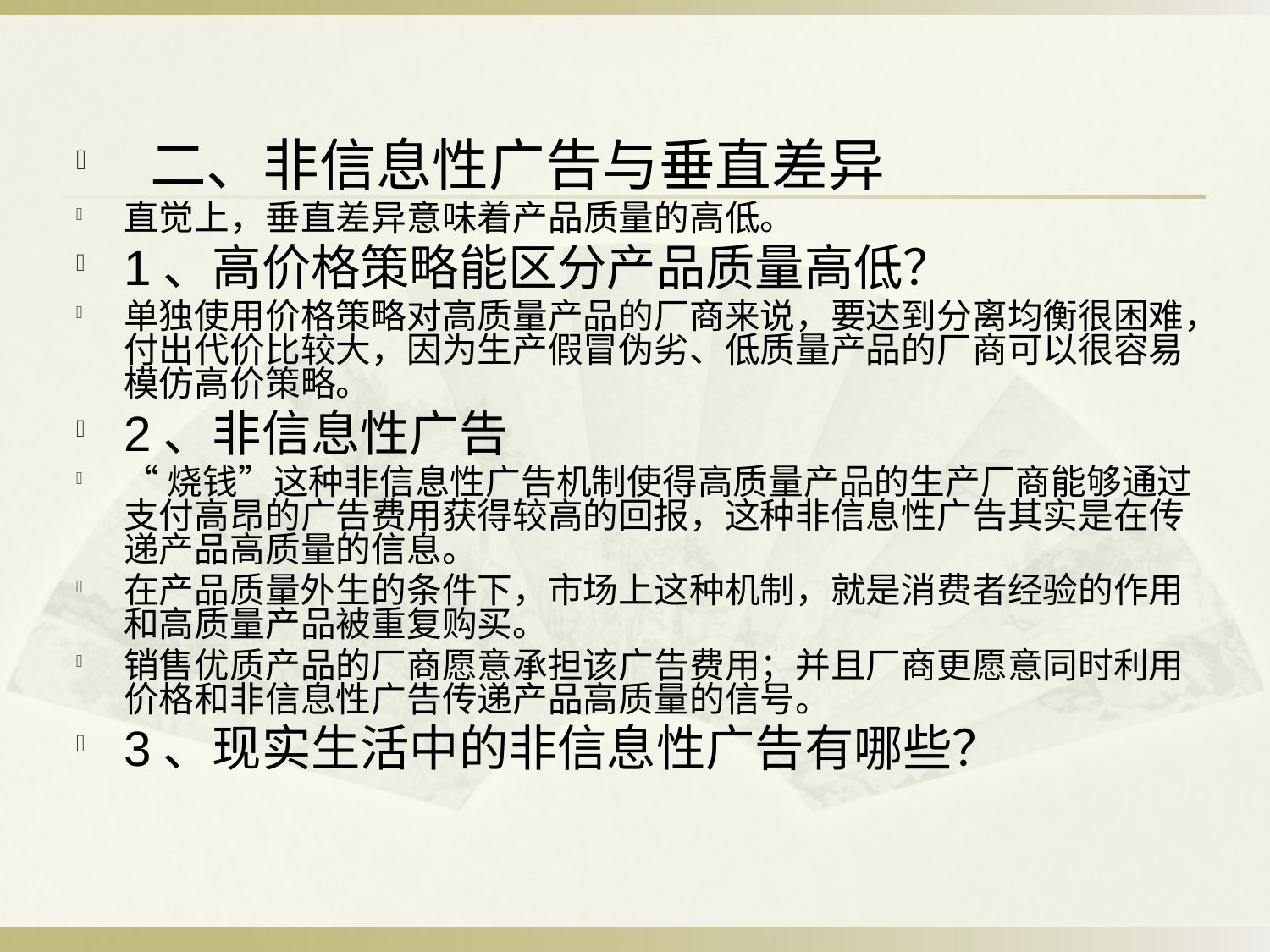

#
 二、非信息性广告与垂直差异
直觉上，垂直差异意味着产品质量的高低。
1、高价格策略能区分产品质量高低？
单独使用价格策略对高质量产品的厂商来说，要达到分离均衡很困难，付出代价比较大，因为生产假冒伪劣、低质量产品的厂商可以很容易模仿高价策略。
2、非信息性广告
“烧钱”这种非信息性广告机制使得高质量产品的生产厂商能够通过支付高昂的广告费用获得较高的回报，这种非信息性广告其实是在传递产品高质量的信息。
在产品质量外生的条件下，市场上这种机制，就是消费者经验的作用和高质量产品被重复购买。
销售优质产品的厂商愿意承担该广告费用；并且厂商更愿意同时利用价格和非信息性广告传递产品高质量的信号。
3、现实生活中的非信息性广告有哪些？